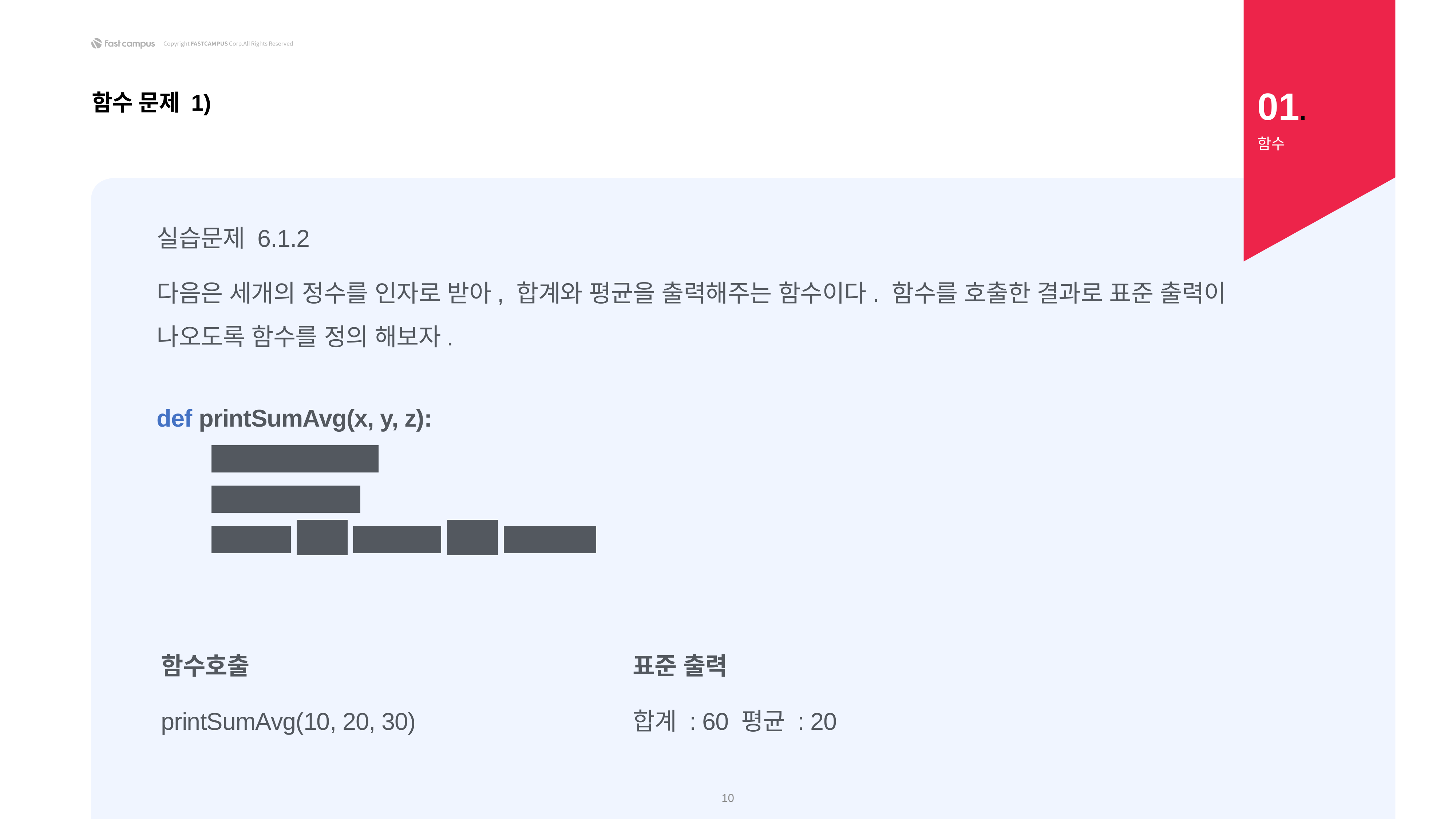

01.
함수 문제 1)
함수
실습문제 6.1.2
다음은 세개의 정수를 인자로 받아, 합계와 평균을 출력해주는 함수이다. 함수를 호출한 결과로 표준 출력이 나오도록 함수를 정의 해보자.

def printSumAvg(x, y, z):
	sum = x + y + z
	avg = sum / 3
	print(f"합계 : {sum} 평균 : {avg}")
함수호출
printSumAvg(10, 20, 30)
표준 출력
합계 : 60 평균 : 20
10